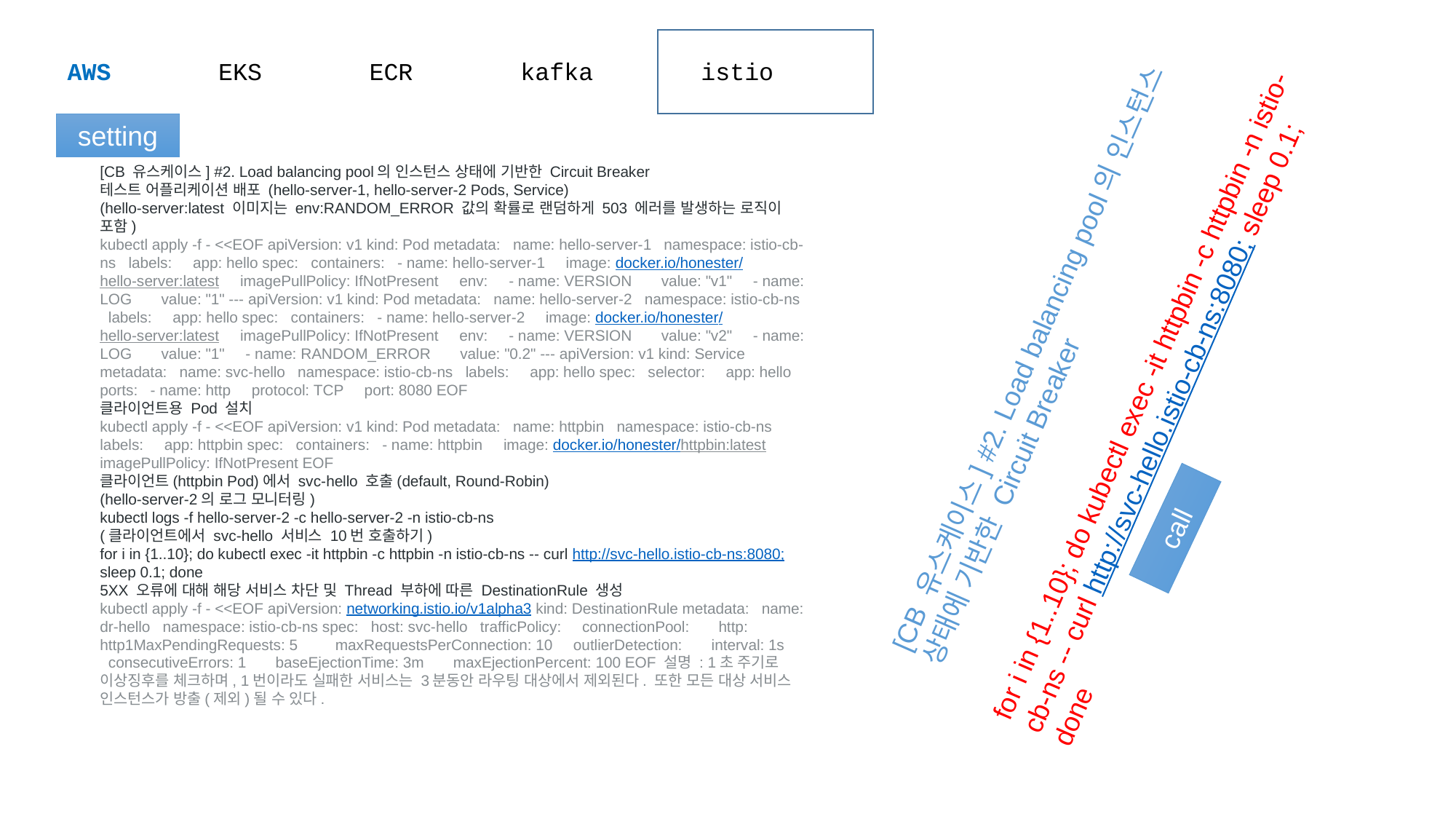

AWS
EKS
ECR
kafka
istio
setting
[CB 유스케이스] #2. Load balancing pool의 인스턴스 상태에 기반한 Circuit Breaker
테스트 어플리케이션 배포 (hello-server-1, hello-server-2 Pods, Service)
(hello-server:latest 이미지는 env:RANDOM_ERROR 값의 확률로 랜덤하게 503 에러를 발생하는 로직이 포함)
kubectl apply -f - <<EOF apiVersion: v1 kind: Pod metadata:   name: hello-server-1   namespace: istio-cb-ns   labels:     app: hello spec:   containers:   - name: hello-server-1     image: docker.io/honester/hello-server:latest     imagePullPolicy: IfNotPresent     env:     - name: VERSION       value: "v1"     - name: LOG       value: "1" --- apiVersion: v1 kind: Pod metadata:   name: hello-server-2   namespace: istio-cb-ns   labels:     app: hello spec:   containers:   - name: hello-server-2     image: docker.io/honester/hello-server:latest     imagePullPolicy: IfNotPresent     env:     - name: VERSION       value: "v2"     - name: LOG       value: "1"     - name: RANDOM_ERROR       value: "0.2" --- apiVersion: v1 kind: Service metadata:   name: svc-hello   namespace: istio-cb-ns   labels:     app: hello spec:   selector:     app: hello   ports:   - name: http     protocol: TCP     port: 8080 EOF
클라이언트용 Pod 설치
kubectl apply -f - <<EOF apiVersion: v1 kind: Pod metadata:   name: httpbin   namespace: istio-cb-ns   labels:     app: httpbin spec:   containers:   - name: httpbin     image: docker.io/honester/httpbin:latest     imagePullPolicy: IfNotPresent EOF
클라이언트(httpbin Pod)에서 svc-hello 호출(default, Round-Robin)
(hello-server-2의 로그 모니터링)
kubectl logs -f hello-server-2 -c hello-server-2 -n istio-cb-ns
(클라이언트에서 svc-hello 서비스 10번 호출하기)
for i in {1..10}; do kubectl exec -it httpbin -c httpbin -n istio-cb-ns -- curl http://svc-hello.istio-cb-ns:8080; sleep 0.1; done
5XX 오류에 대해 해당 서비스 차단 및 Thread 부하에 따른 DestinationRule 생성
kubectl apply -f - <<EOF apiVersion: networking.istio.io/v1alpha3 kind: DestinationRule metadata:   name: dr-hello   namespace: istio-cb-ns spec:   host: svc-hello   trafficPolicy:     connectionPool:       http:         http1MaxPendingRequests: 5         maxRequestsPerConnection: 10     outlierDetection:       interval: 1s       consecutiveErrors: 1       baseEjectionTime: 3m       maxEjectionPercent: 100 EOF 설명 : 1초 주기로 이상징후를 체크하며, 1번이라도 실패한 서비스는 3분동안 라우팅 대상에서 제외된다. 또한 모든 대상 서비스 인스턴스가 방출(제외)될 수 있다.
[CB 유스케이스] #2. Load balancing pool의 인스턴스 상태에 기반한 Circuit Breaker
for i in {1..10}; do kubectl exec -it httpbin -c httpbin -n istio-cb-ns -- curl http://svc-hello.istio-cb-ns:8080; sleep 0.1; done

call